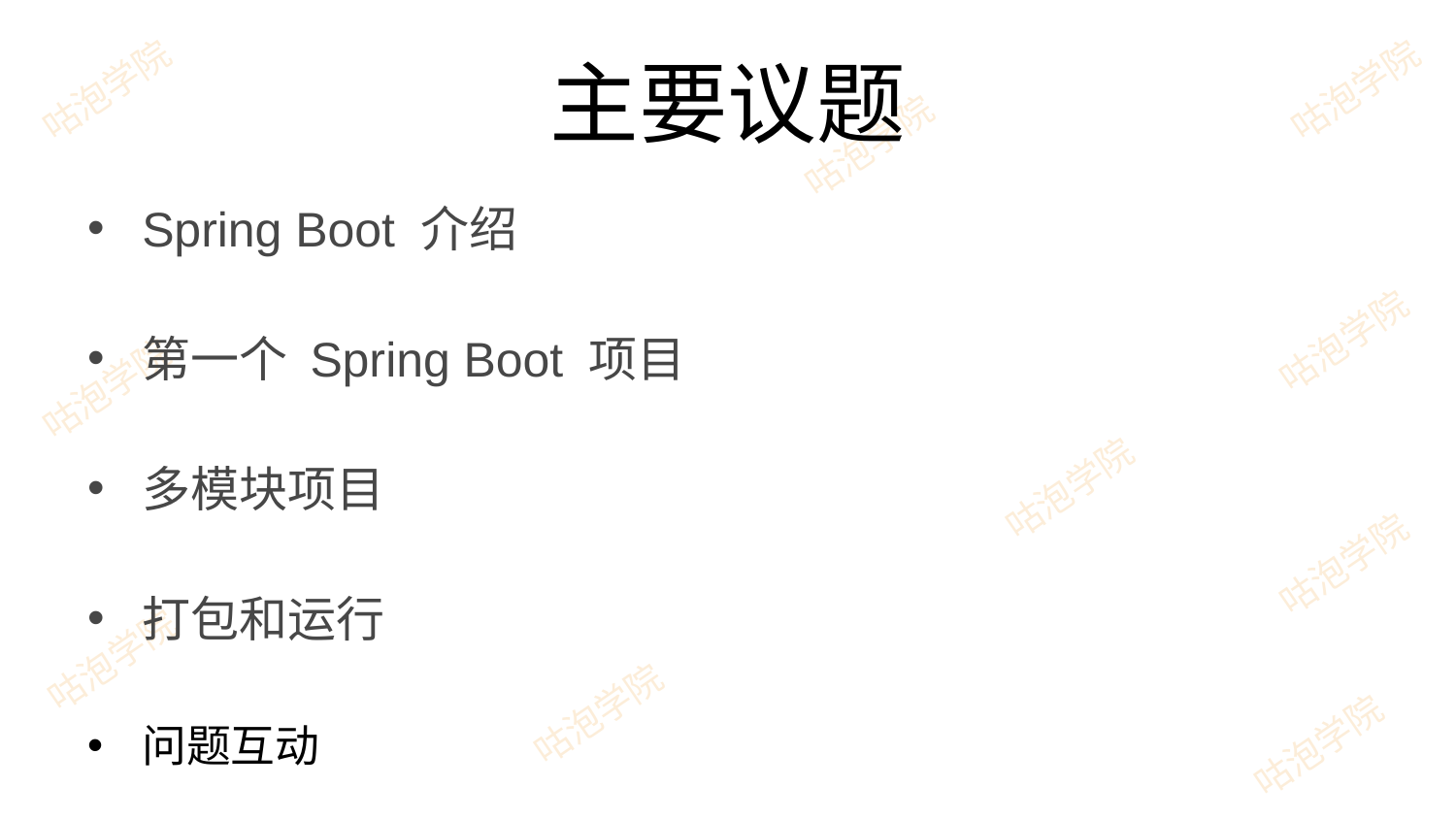

# 主要议题
Spring Boot 介绍

第一个 Spring Boot 项目

多模块项目

打包和运行

问题互动